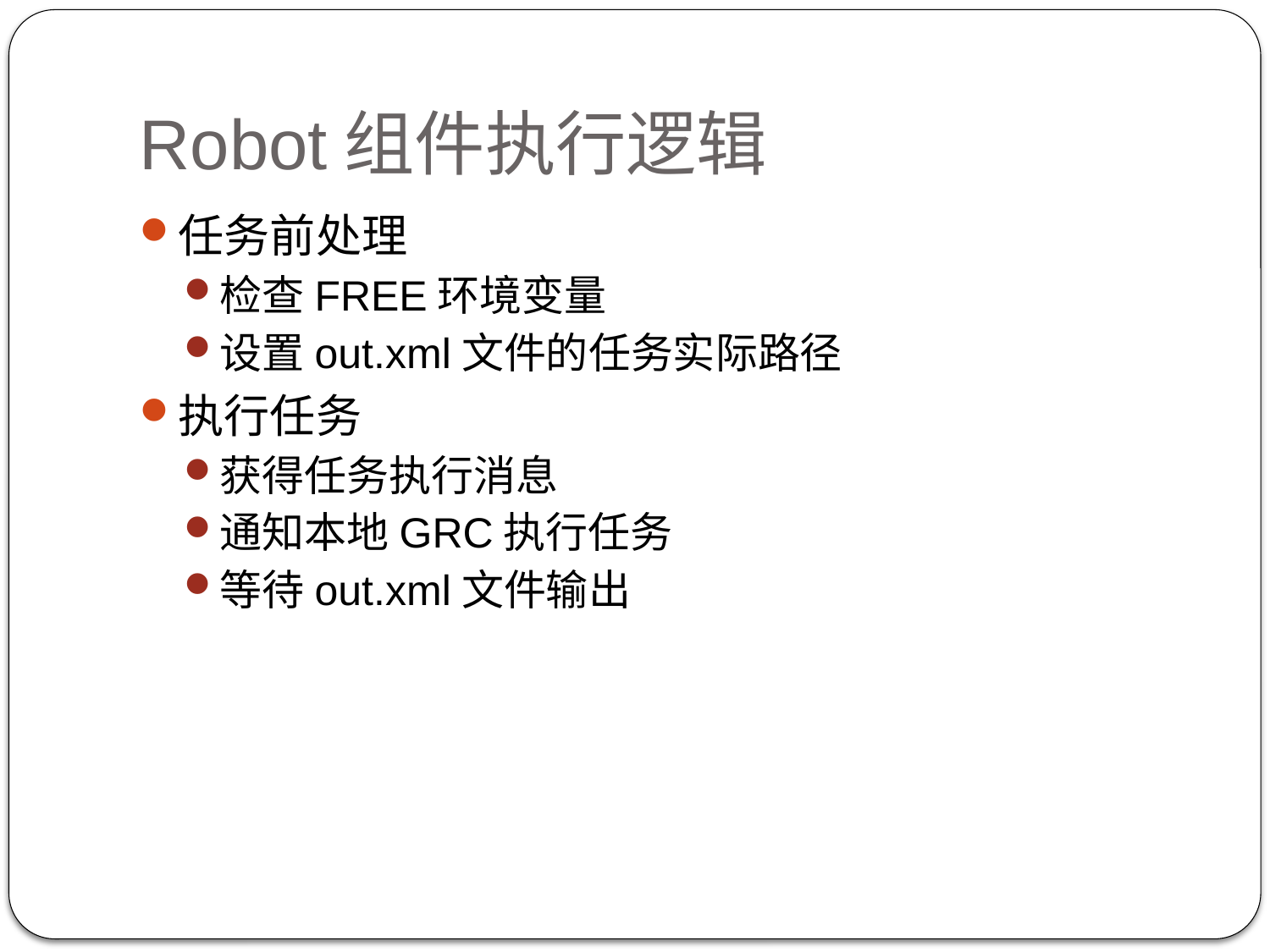

# Robot组件执行逻辑
任务前处理
检查FREE环境变量
设置out.xml文件的任务实际路径
执行任务
获得任务执行消息
通知本地GRC执行任务
等待out.xml文件输出